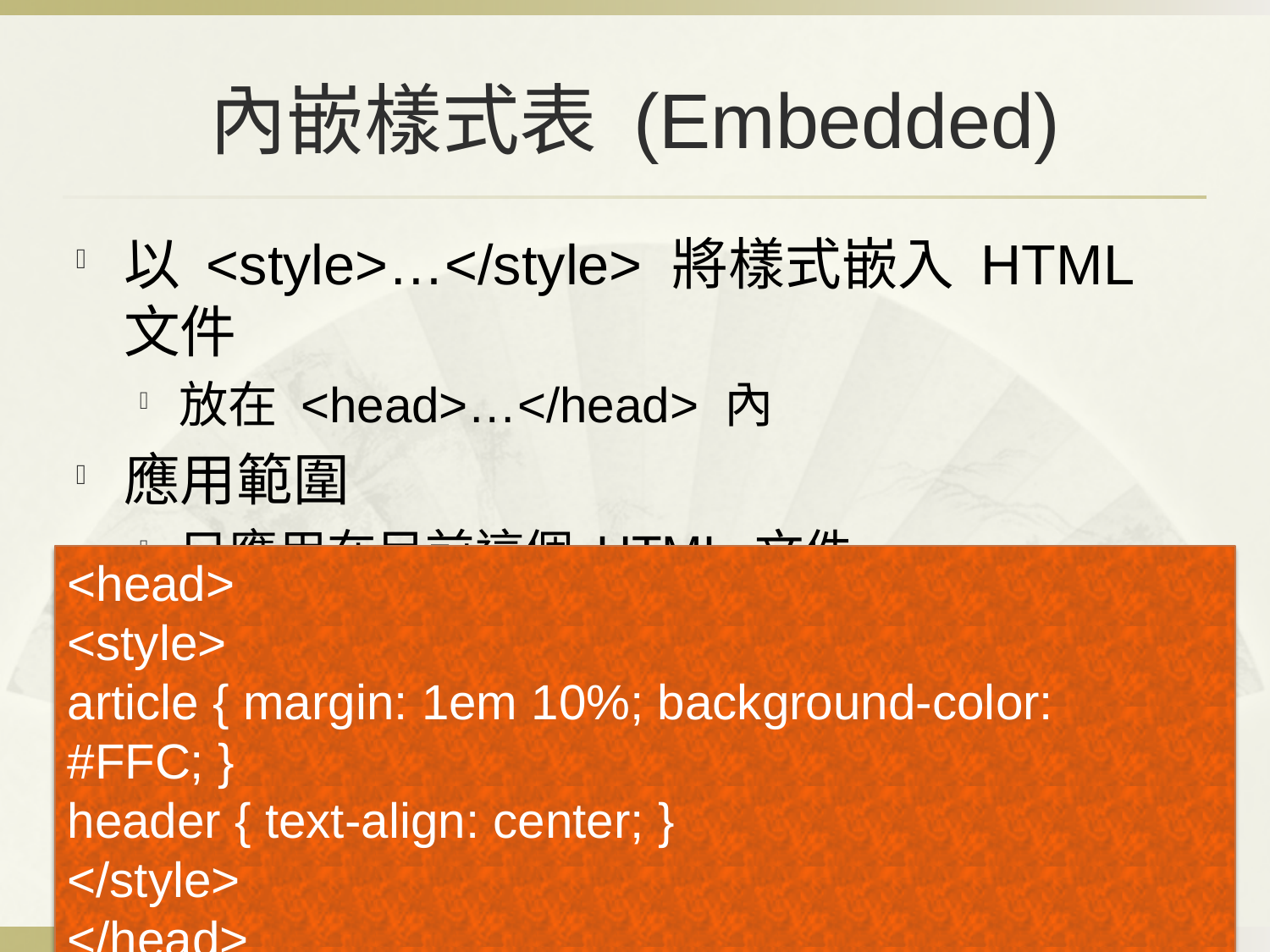

# 內嵌樣式表 (Embedded)
以 <style>…</style> 將樣式嵌入 HTML 文件
放在 <head>…</head> 內
應用範圍
只應用在目前這個 HTML 文件

<head>
<style>
article { margin: 1em 10%; background-color: #FFC; }
header { text-align: center; }
</style>
</head>